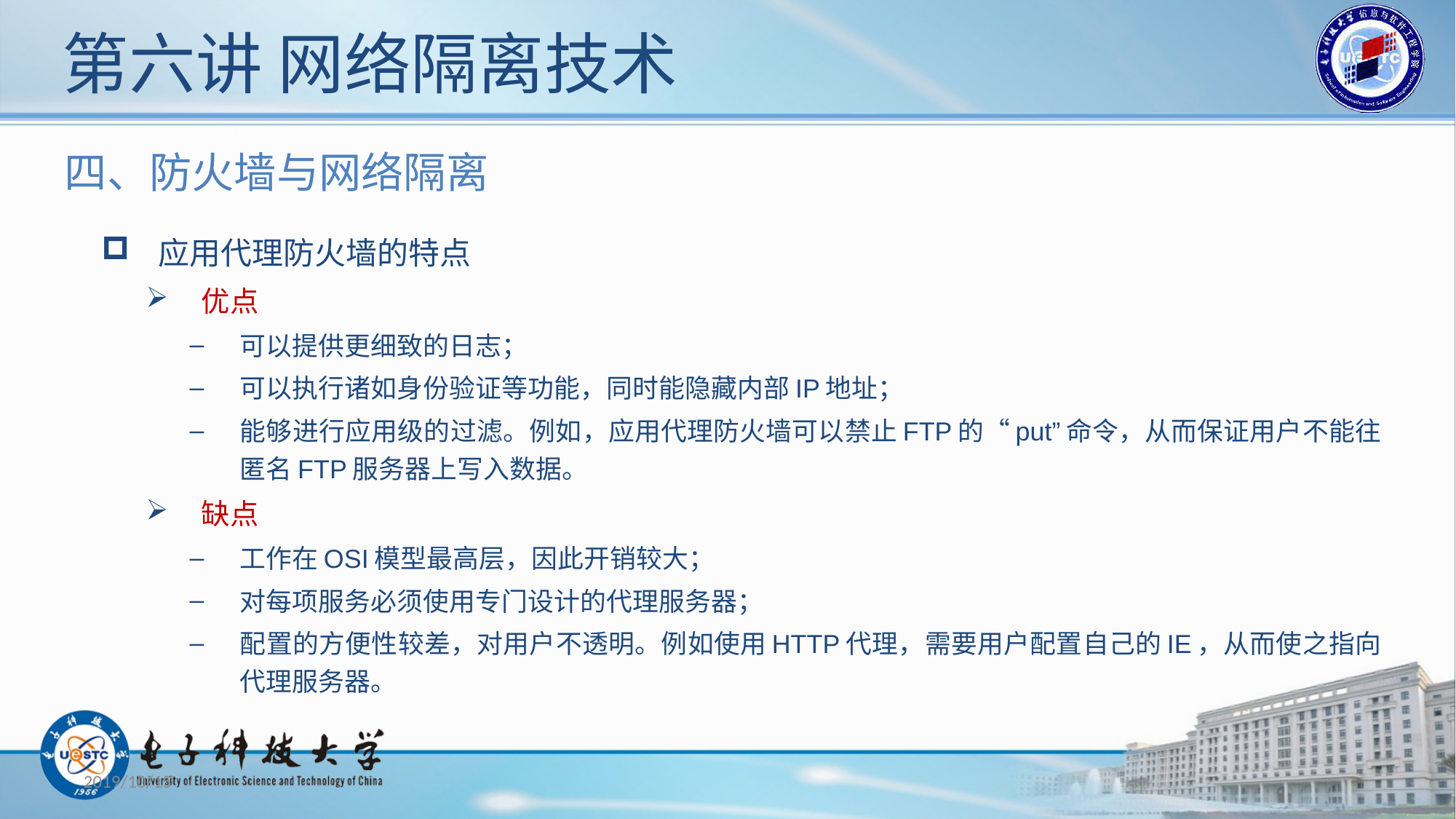

# 第六讲 网络隔离技术
四、防火墙与网络隔离
 应用代理防火墙的特点
 优点
可以提供更细致的日志；
可以执行诸如身份验证等功能，同时能隐藏内部IP地址；
能够进行应用级的过滤。例如，应用代理防火墙可以禁止FTP的“put”命令，从而保证用户不能往匿名FTP服务器上写入数据。
 缺点
工作在OSI模型最高层，因此开销较大；
对每项服务必须使用专门设计的代理服务器；
配置的方便性较差，对用户不透明。例如使用HTTP代理，需要用户配置自己的IE，从而使之指向代理服务器。

2019/10/15